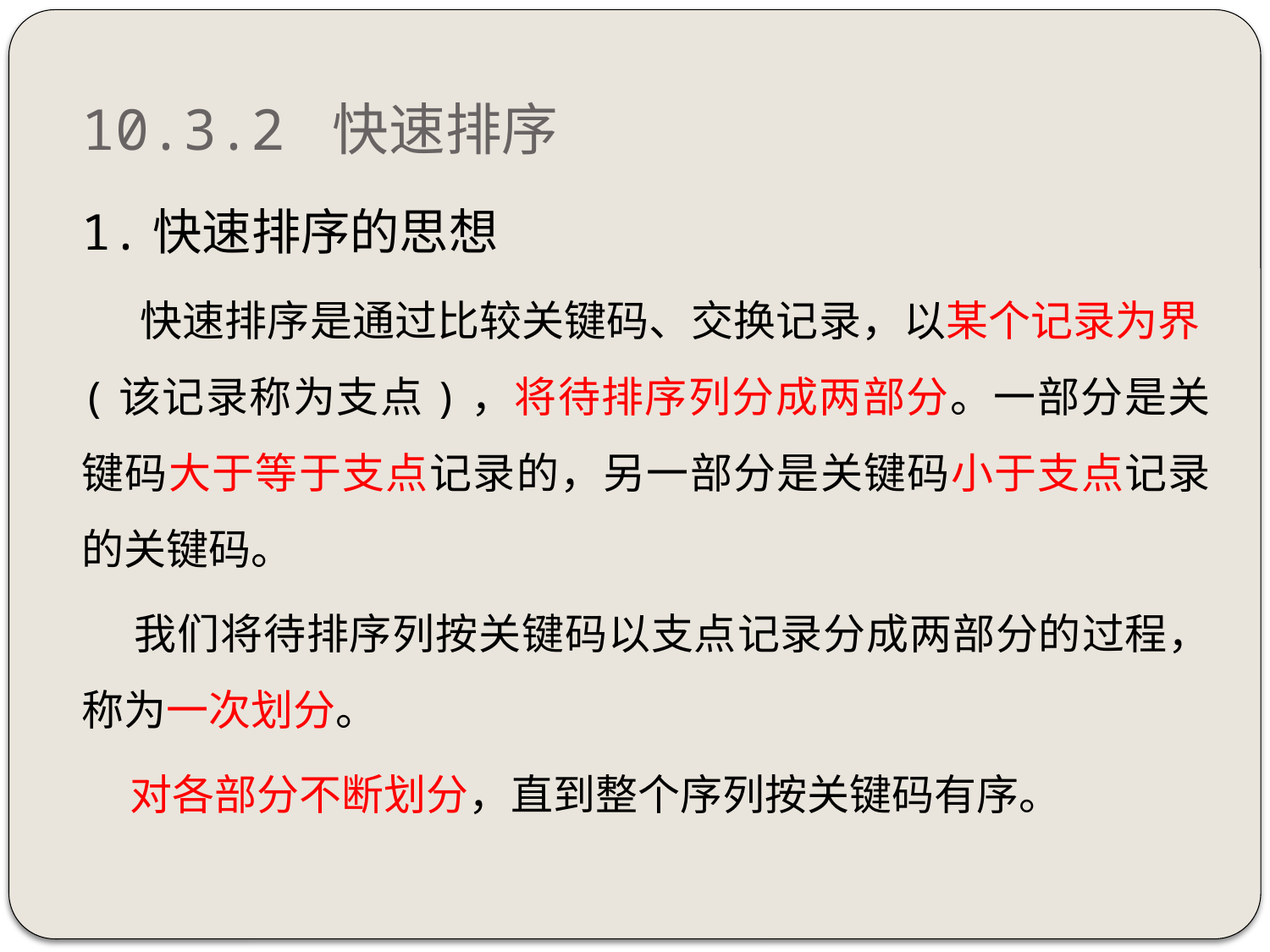

10.3.2 快速排序
1.快速排序的思想
     快速排序是通过比较关键码、交换记录，以某个记录为界(该记录称为支点)，将待排序列分成两部分。一部分是关键码大于等于支点记录的，另一部分是关键码小于支点记录的关键码。
    我们将待排序列按关键码以支点记录分成两部分的过程，称为一次划分。
    对各部分不断划分，直到整个序列按关键码有序。